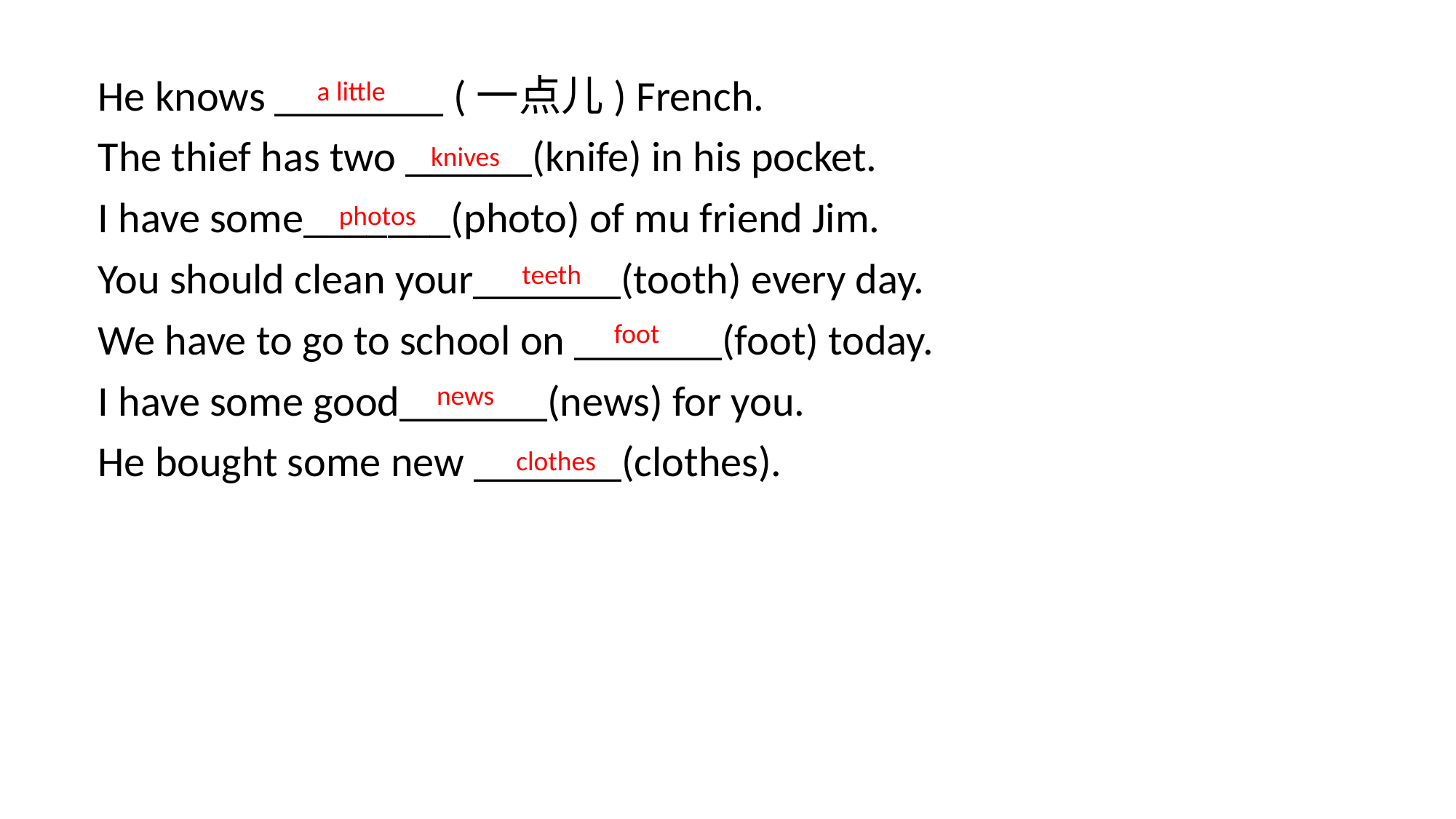

He knows ________ (一点儿) French.
The thief has two ______(knife) in his pocket.
I have some_______(photo) of mu friend Jim.
You should clean your_______(tooth) every day.
We have to go to school on _______(foot) today.
I have some good_______(news) for you.
He bought some new _______(clothes).

  a little
knives
photos
teeth
foot
news
clothes